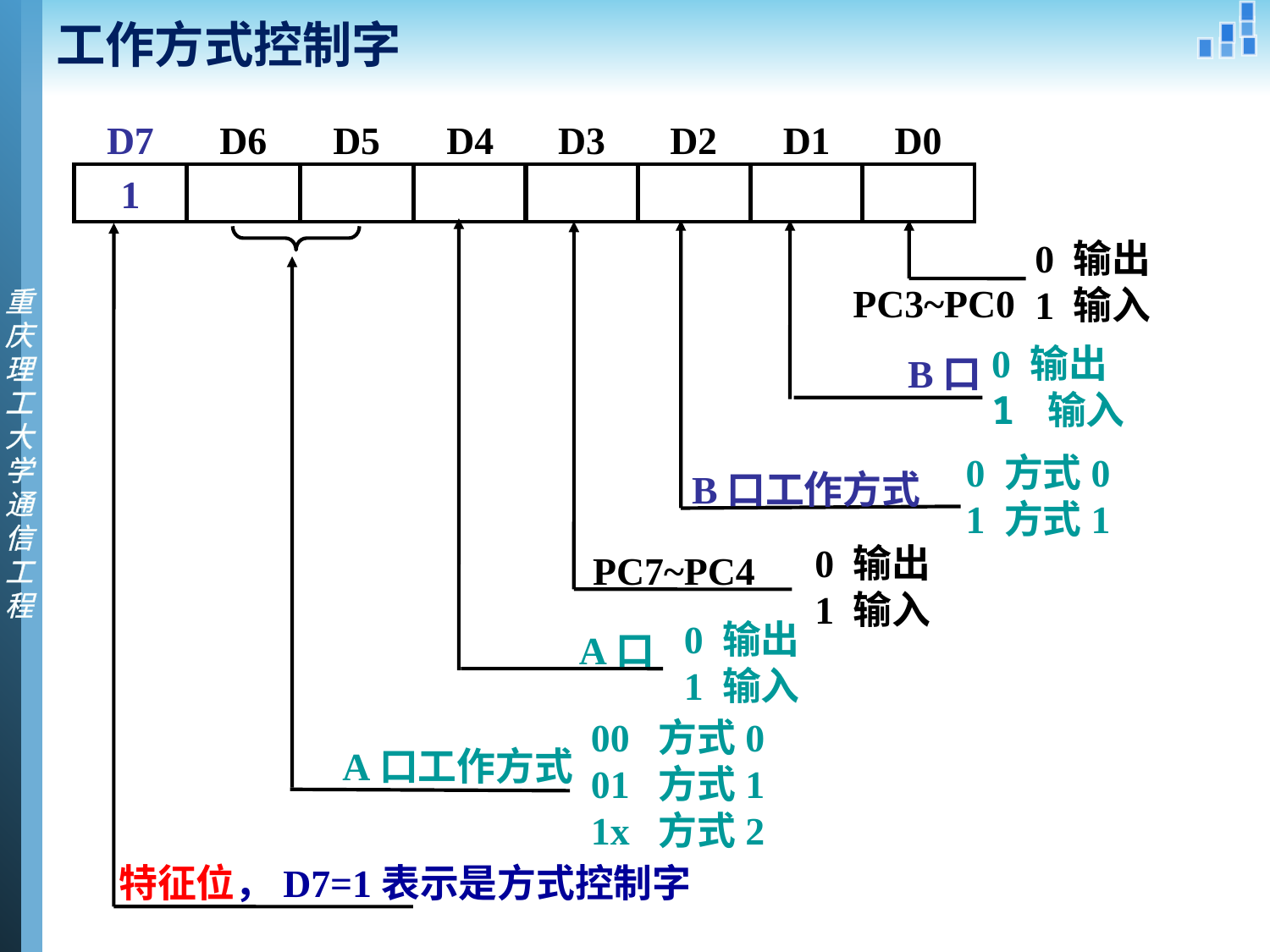

# 工作方式控制字
D7
D6
D5
D4
D3
D2
D1
D0
1

0 输出
1 输入
A口

0 方式0
1 方式1
B口工作方式

0 输出
1 输入
B口

0 输出
1 输入

PC3~PC0

0 输出
1 输入
PC7~PC4

特征位，D7=1表示是方式控制字

00  方式0
01  方式1
1x  方式2
A口工作方式

56